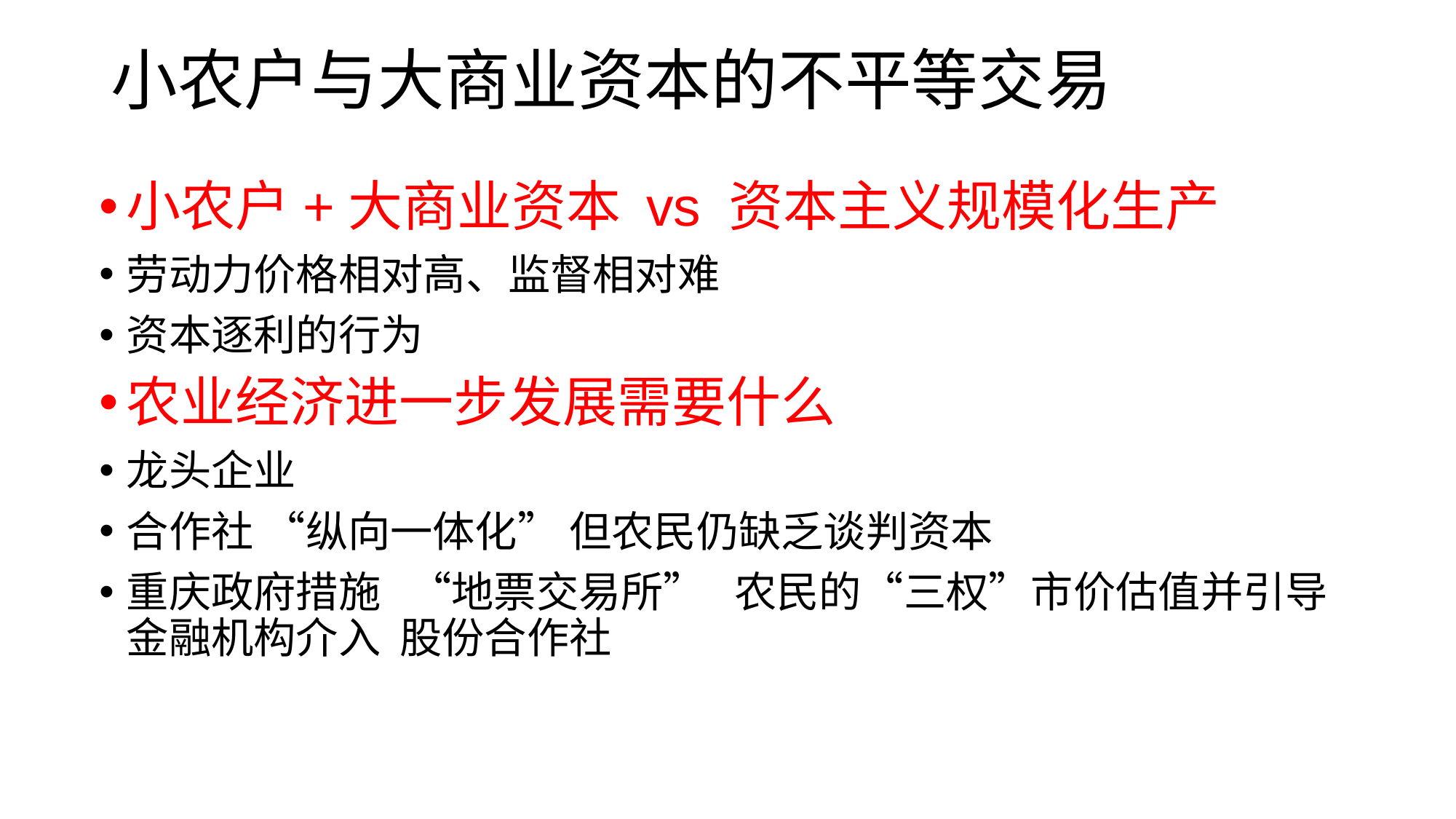

# 小农户与大商业资本的不平等交易
小农户+大商业资本 vs 资本主义规模化生产
劳动力价格相对高、监督相对难
资本逐利的行为
农业经济进一步发展需要什么
龙头企业
合作社 “纵向一体化” 但农民仍缺乏谈判资本
重庆政府措施   “地票交易所”   农民的“三权”市价估值并引导金融机构介入  股份合作社